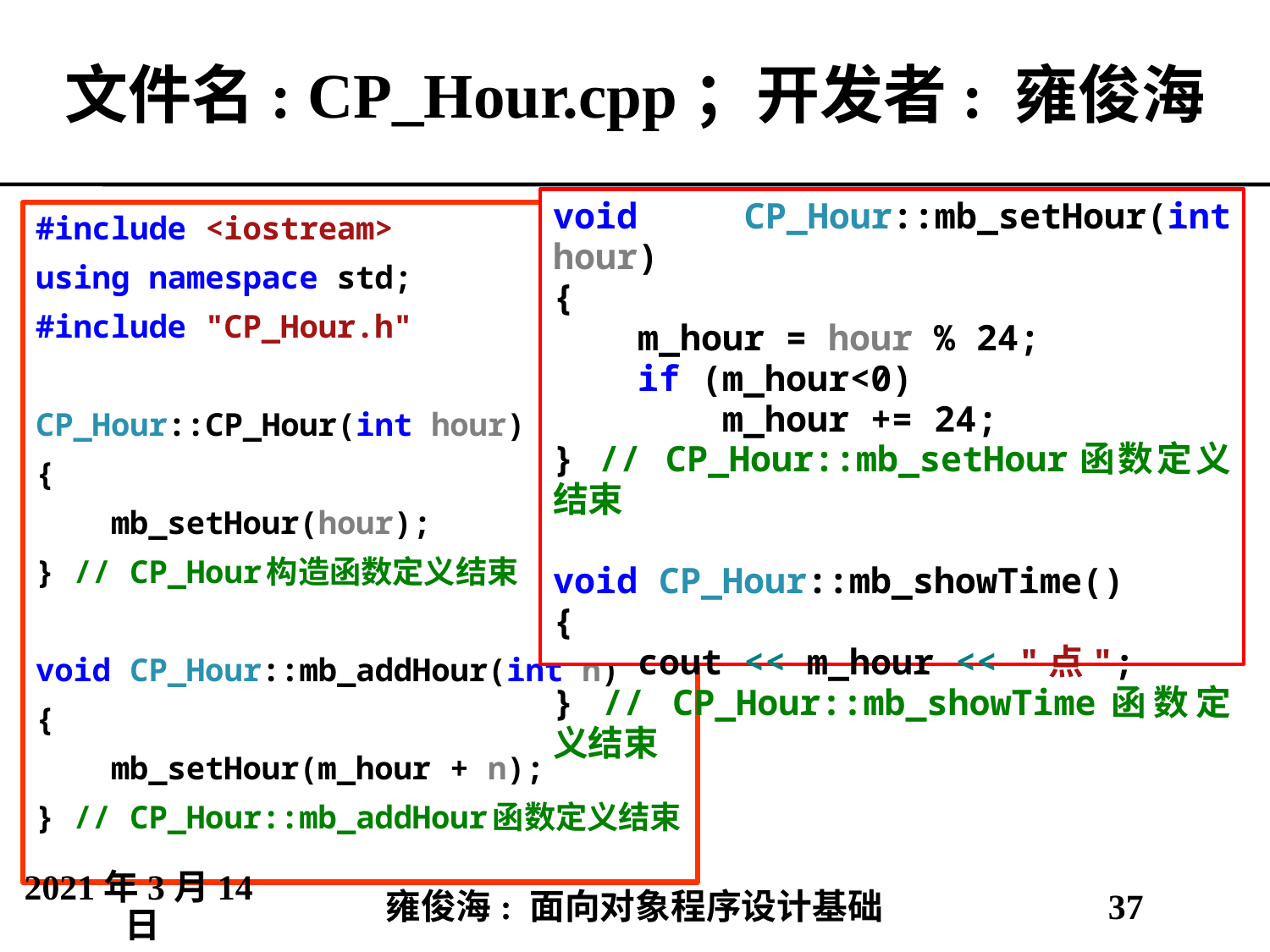

# 文件名: CP_Hour.cpp；开发者: 雍俊海

void CP_Hour::mb_setHour(int hour)
{
    m_hour = hour % 24;
    if (m_hour<0)
        m_hour += 24;
} // CP_Hour::mb_setHour函数定义结束

void CP_Hour::mb_showTime()
{
    cout << m_hour << "点";
} // CP_Hour::mb_showTime函数定义结束
#include <iostream>
using namespace std;
#include "CP_Hour.h"

CP_Hour::CP_Hour(int hour)
{
    mb_setHour(hour);
} // CP_Hour构造函数定义结束

void CP_Hour::mb_addHour(int n)
{
    mb_setHour(m_hour + n);
} // CP_Hour::mb_addHour函数定义结束
2021年3月14日
雍俊海: 面向对象程序设计基础
37